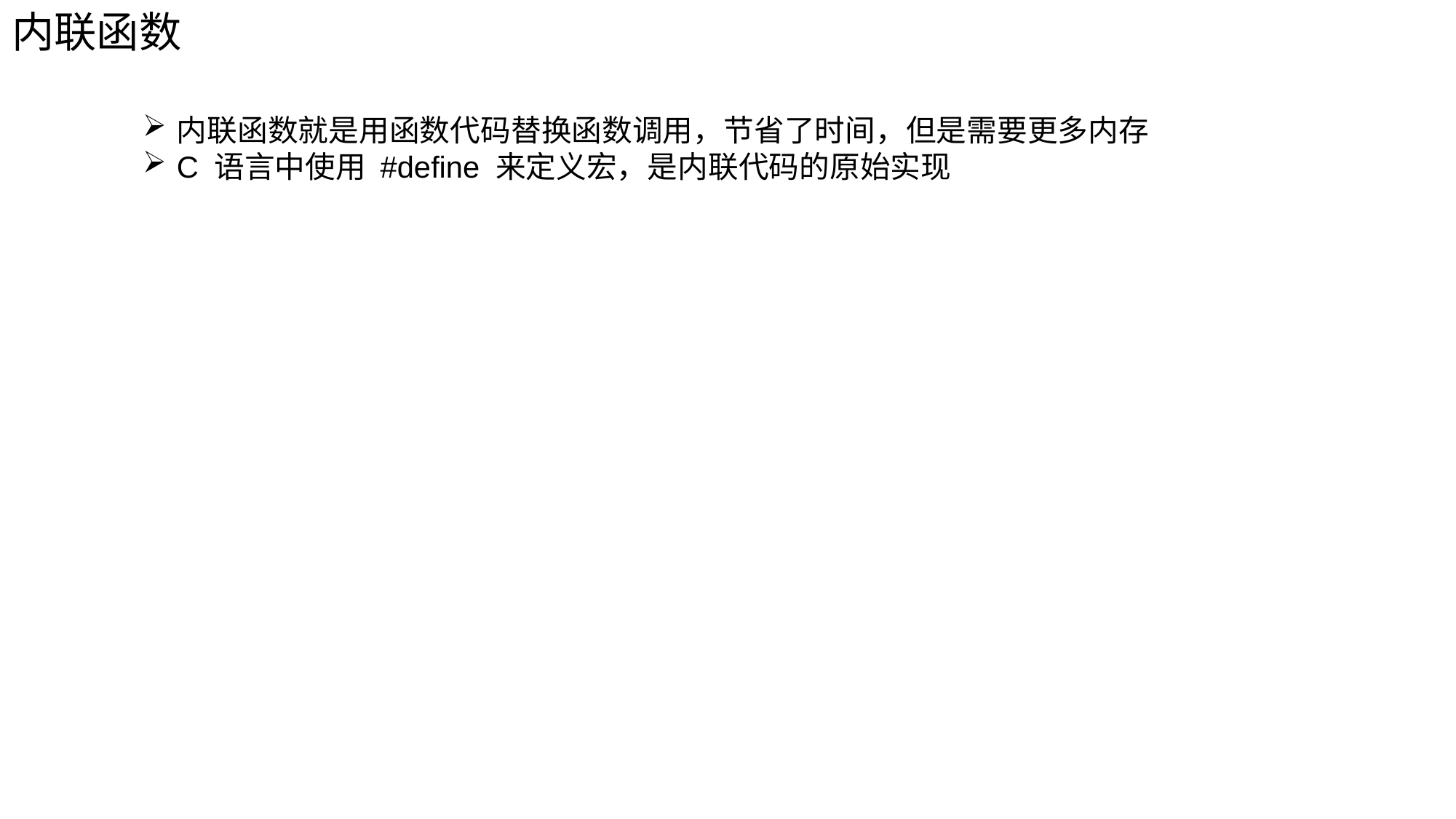

内联函数
内联函数就是用函数代码替换函数调用，节省了时间，但是需要更多内存
C 语言中使用 #define 来定义宏，是内联代码的原始实现